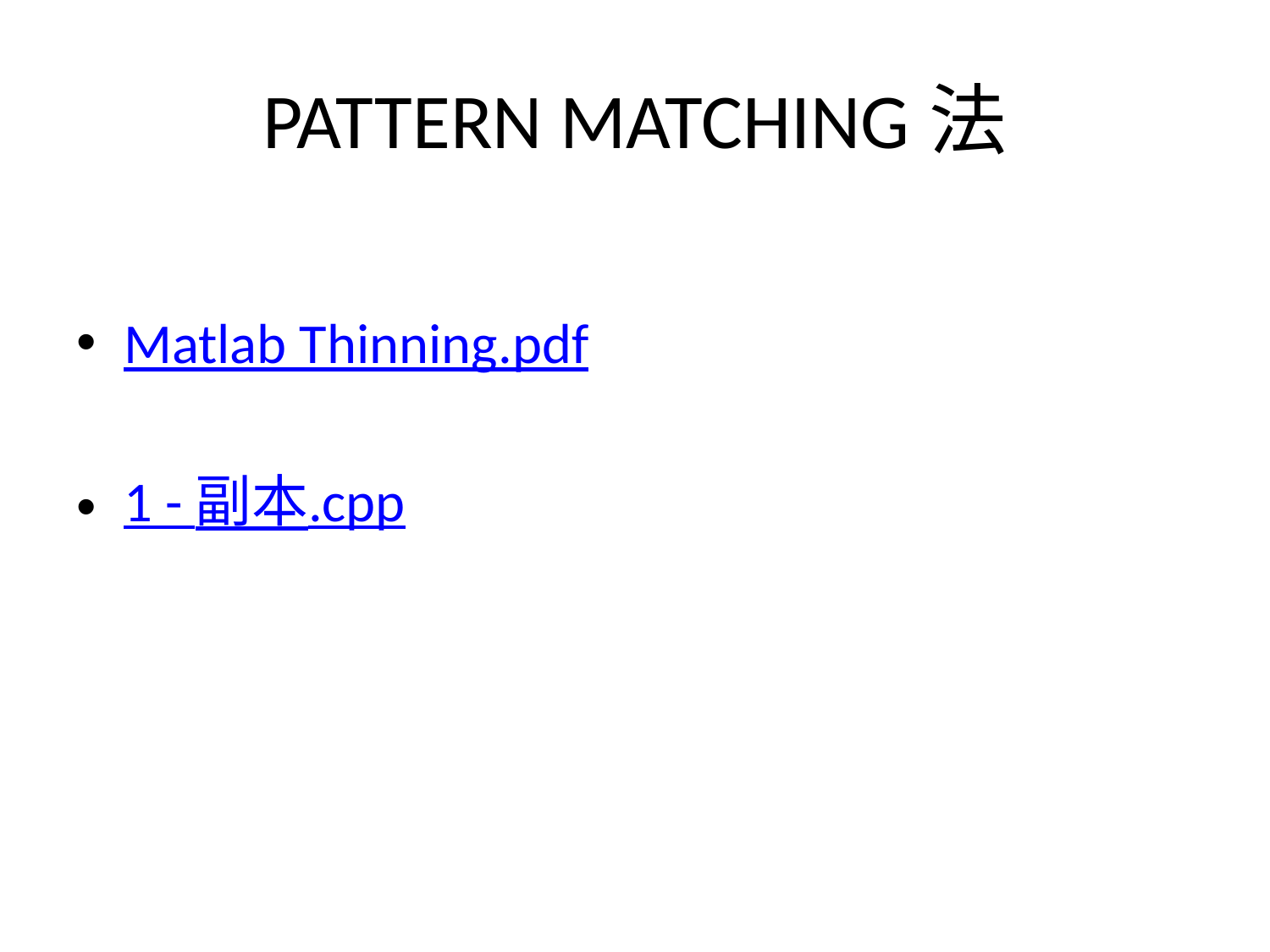

# PATTERN MATCHING法

Matlab Thinning.pdf

1 - 副本.cpp